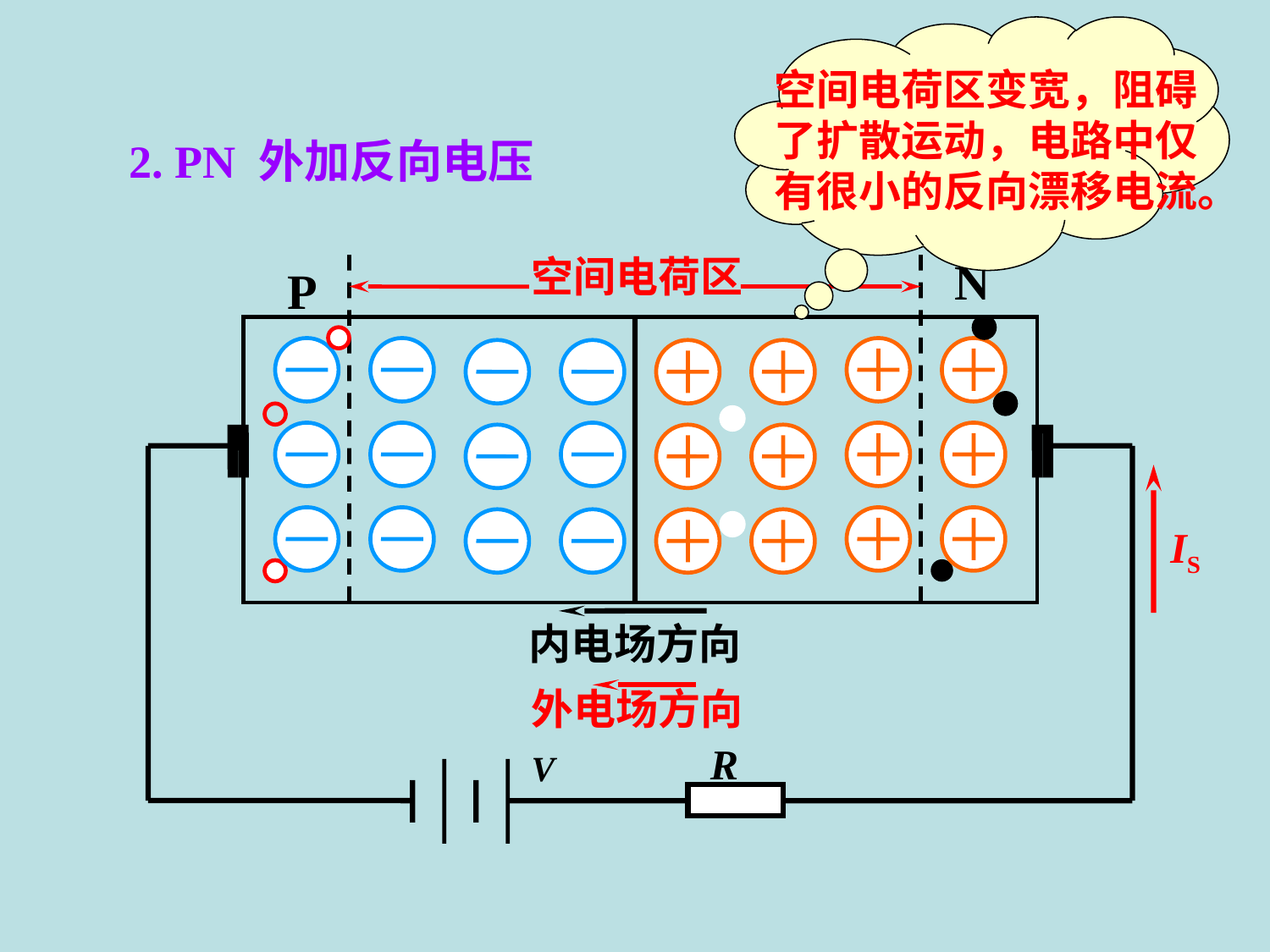

空间电荷区变宽，阻碍了扩散运动，电路中仅有很小的反向漂移电流。
2. PN 外加反向电压
空间电荷区

N
P

IS

内电场方向

外电场方向

R
V